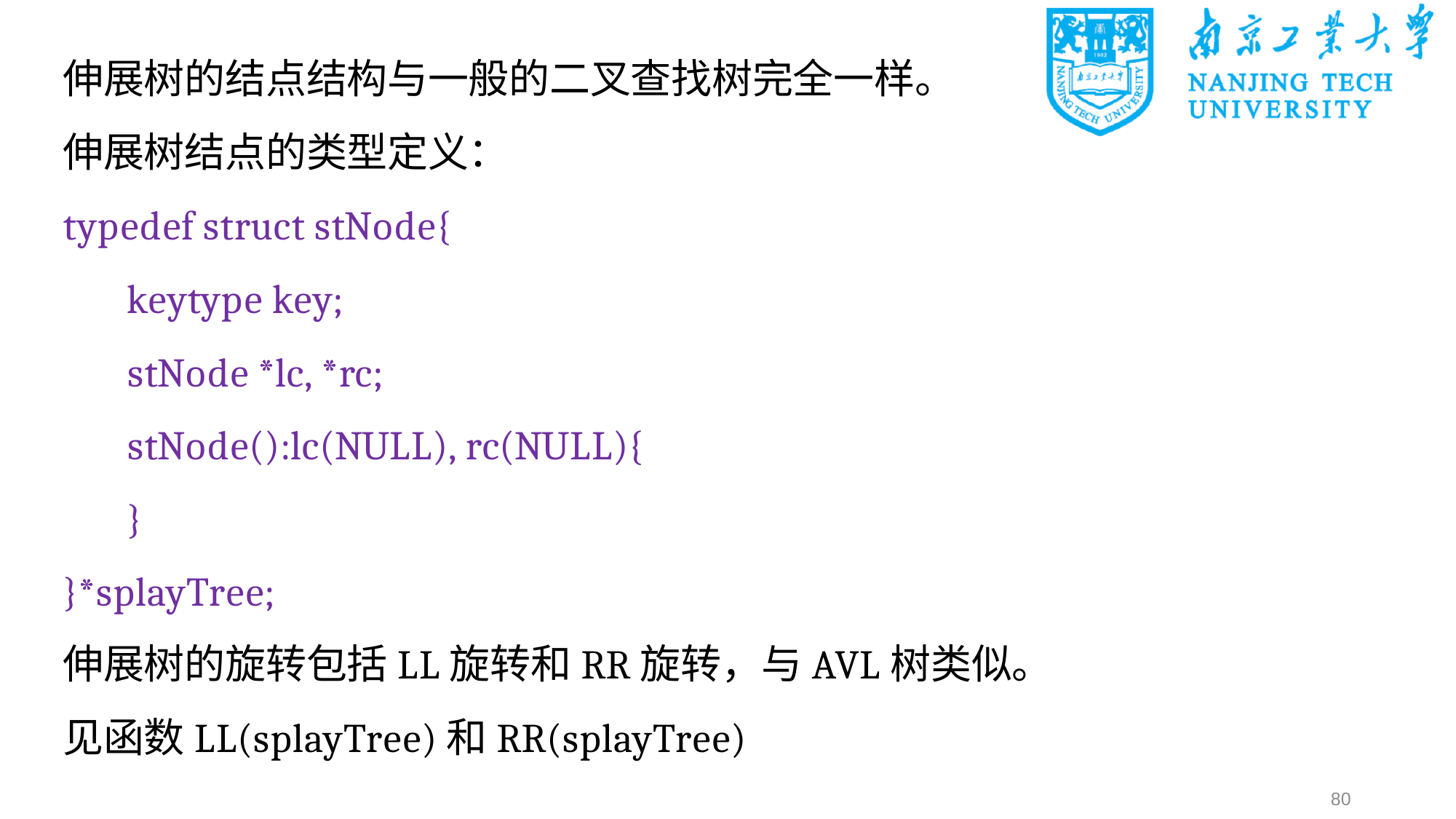

伸展树的结点结构与一般的二叉查找树完全一样。
伸展树结点的类型定义：
typedef struct stNode{
	keytype key;
	stNode *lc, *rc;
	stNode():lc(NULL), rc(NULL){
	}
}*splayTree;
伸展树的旋转包括LL旋转和RR旋转，与AVL树类似。
见函数LL(splayTree)和RR(splayTree)
80